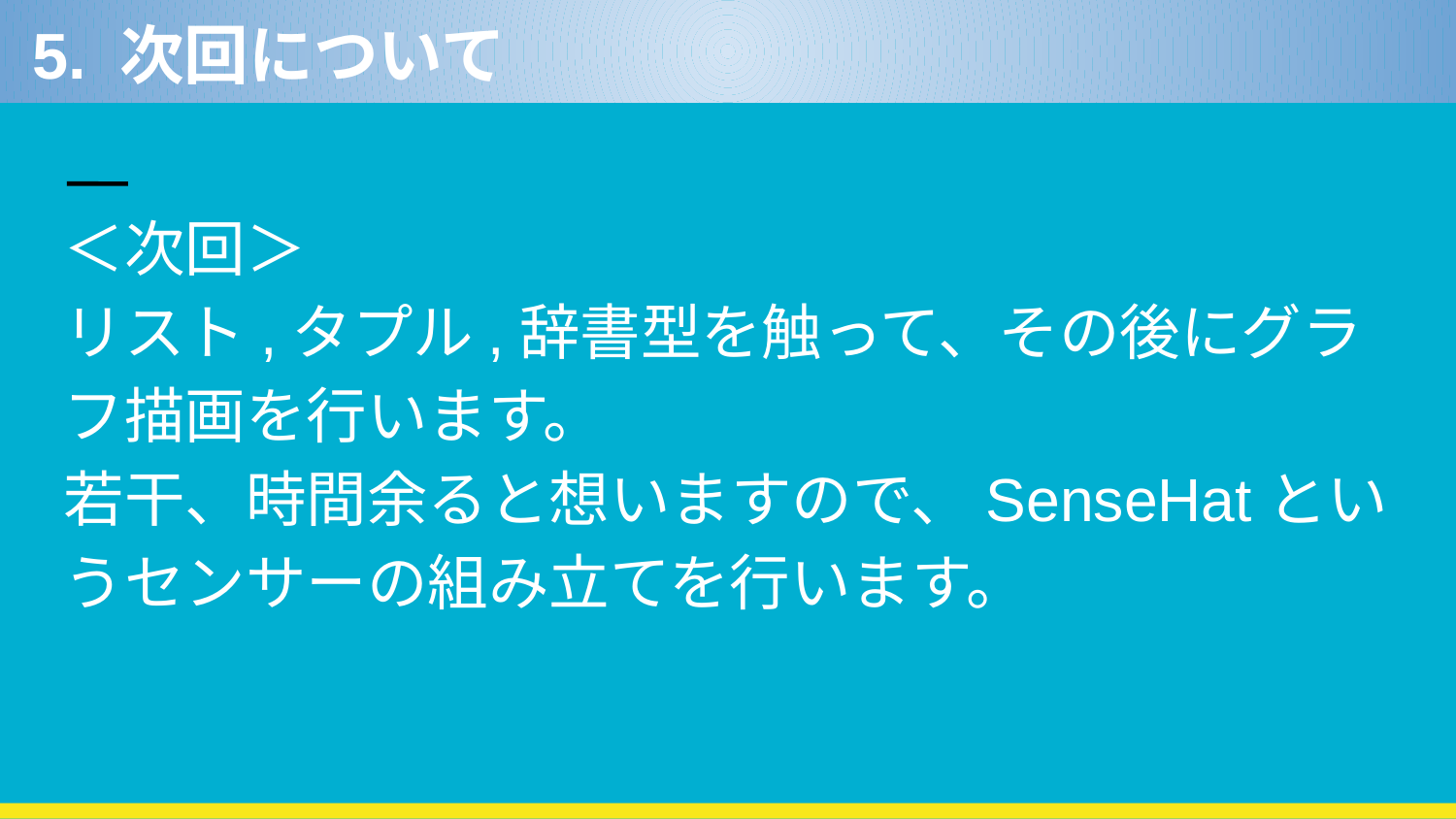

5. 次回について
＜次回＞
リスト,タプル,辞書型を触って、その後にグラフ描画を行います。
若干、時間余ると想いますので、SenseHatというセンサーの組み立てを行います。